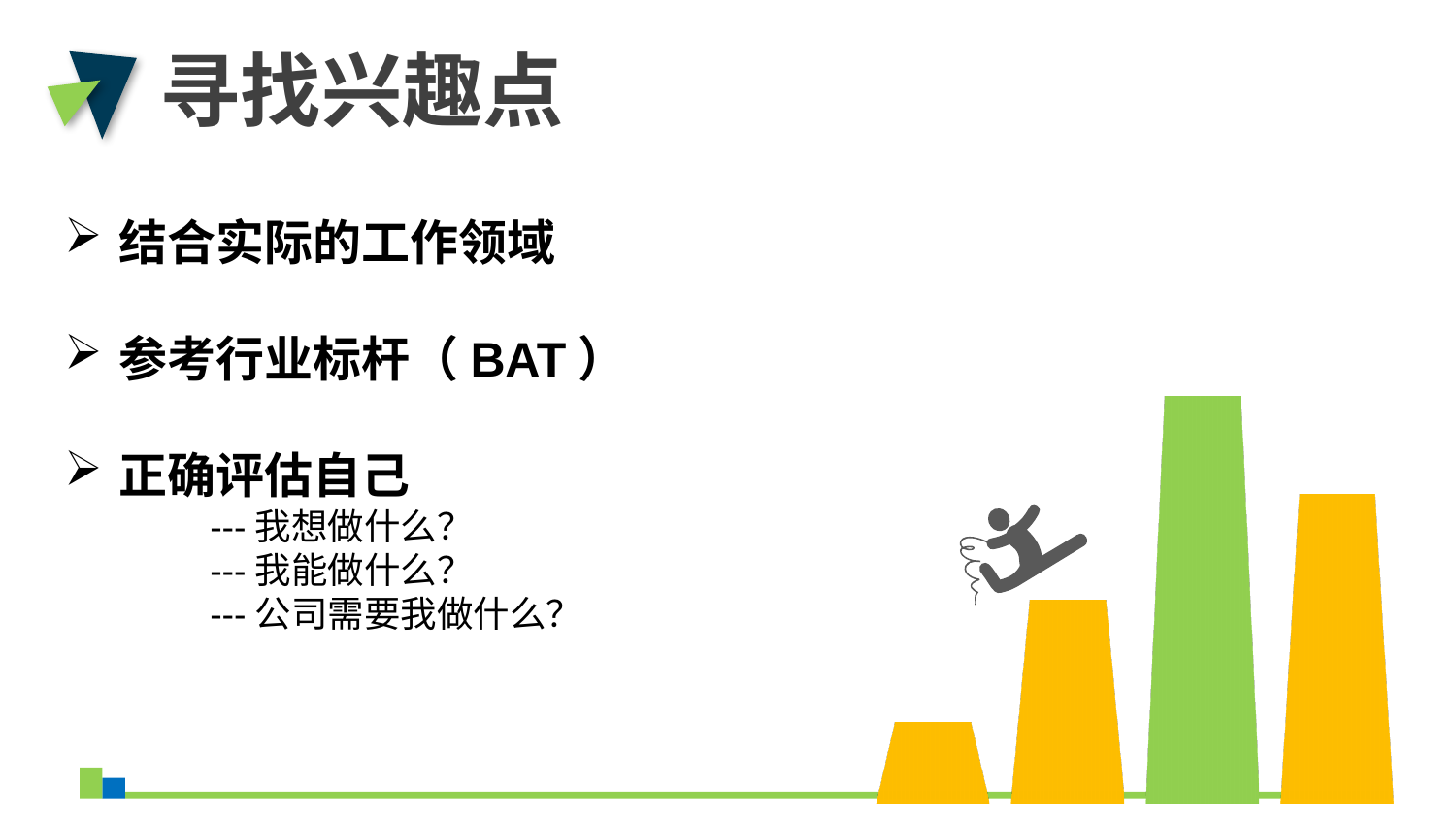

寻找兴趣点

结合实际的工作领域

参考行业标杆（BAT）

正确评估自己
        	---我想做什么？
        	---我能做什么？
        	---公司需要我做什么？

### Chart

| Category | 系列 1 |
|---|---|
| 类别 1 | 1.0 |
| 类别 2 | 2.5 |
| 类别 3 | 5.0 |
| 类别 4 | 3.8 |